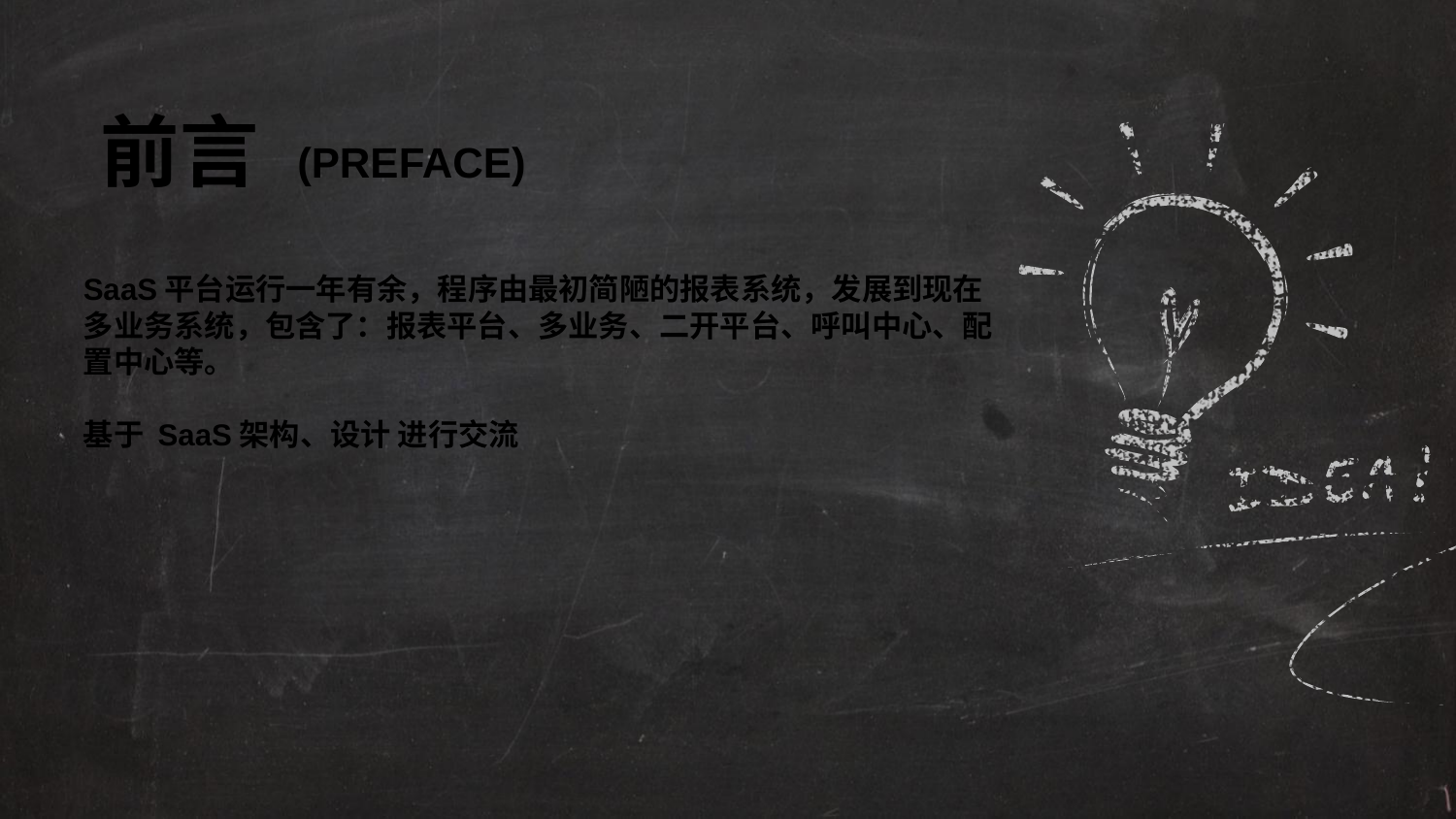

前言

(PREFACE)
SaaS平台运行一年有余，程序由最初简陋的报表系统，发展到现在多业务系统，包含了：报表平台、多业务、二开平台、呼叫中心、配置中心等。

基于 SaaS架构、设计 进行交流